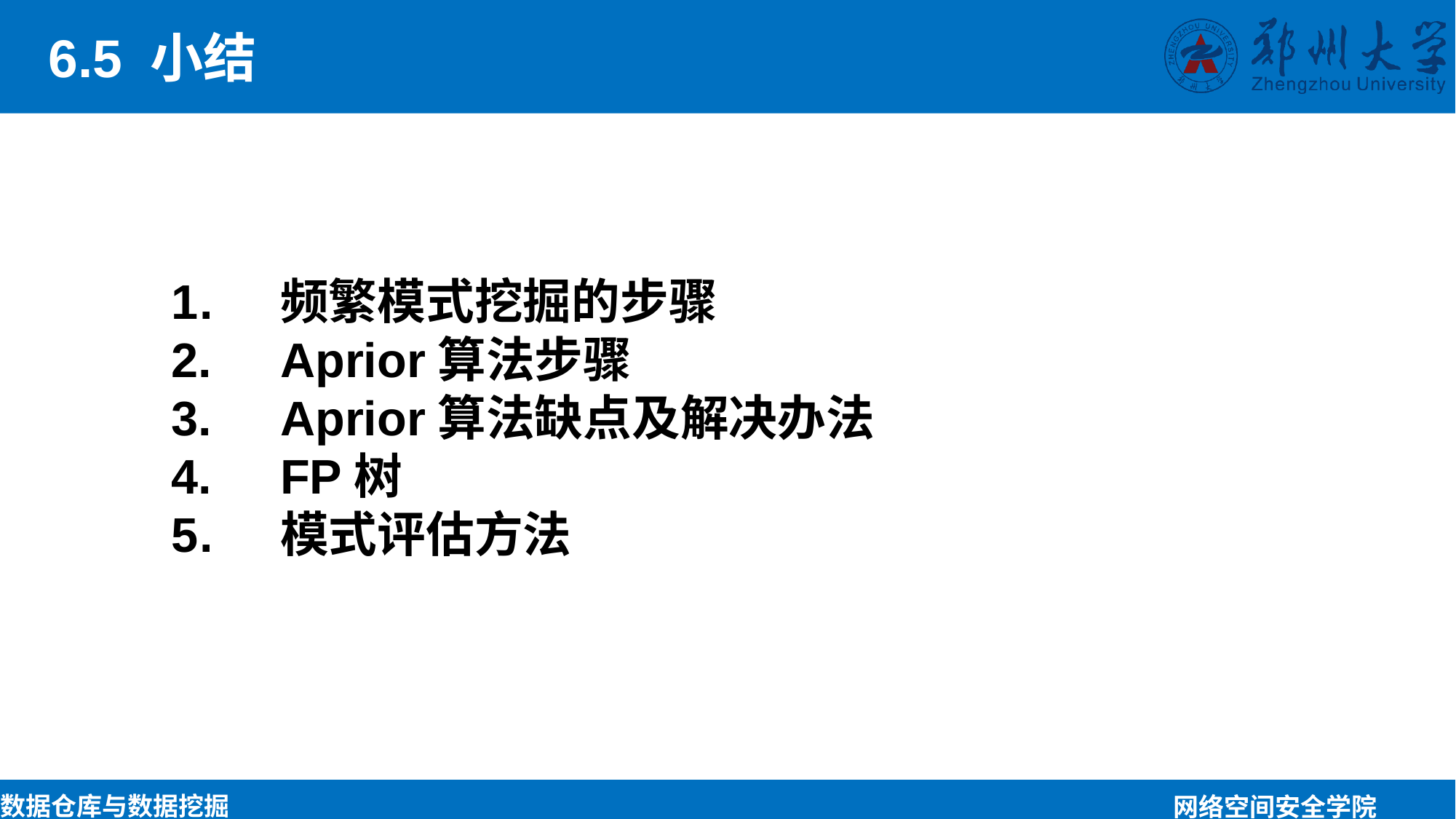

6.5 小结
频繁模式挖掘的步骤
Aprior算法步骤
Aprior算法缺点及解决办法
FP树
模式评估方法